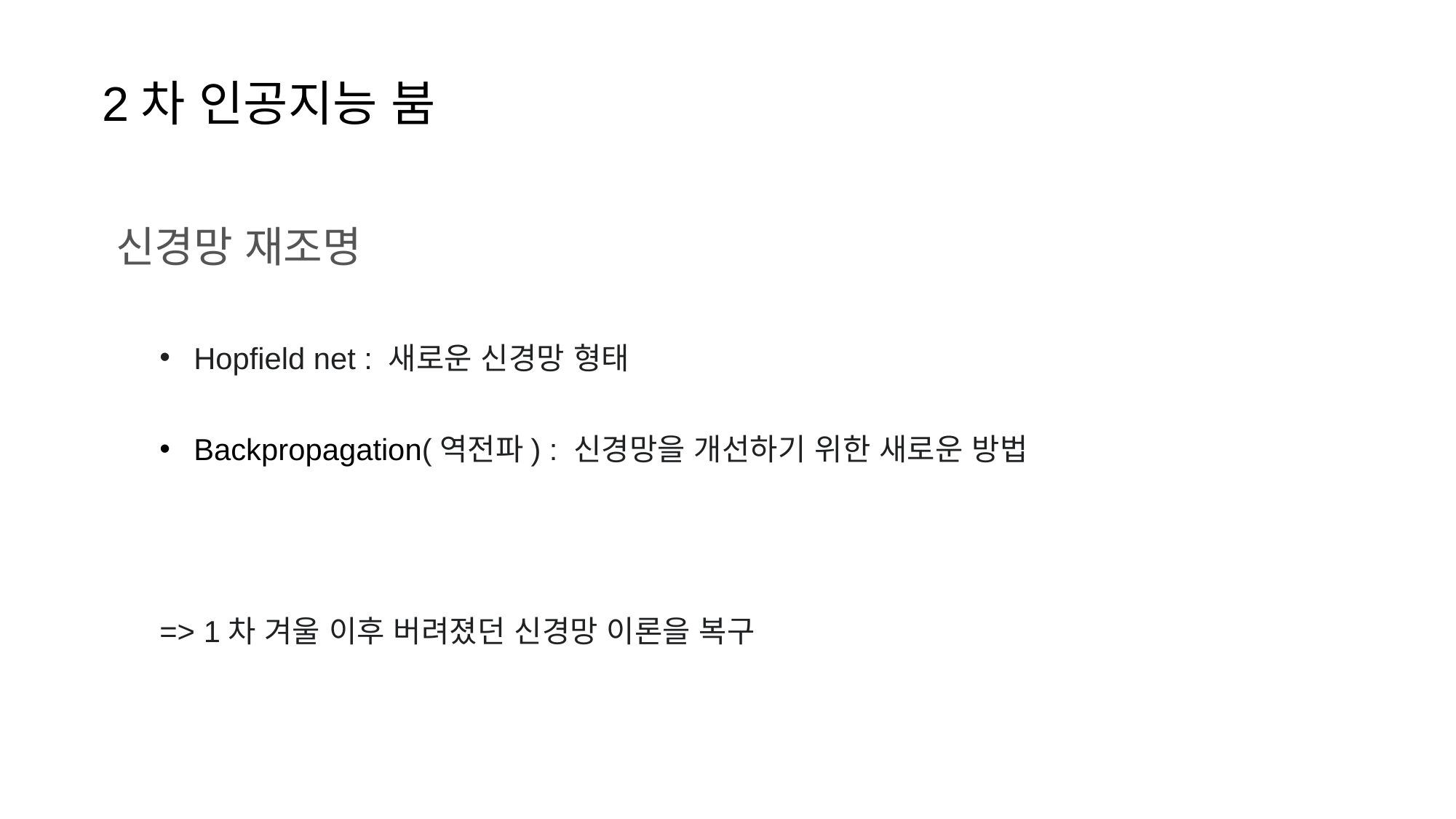

2차 인공지능 붐
신경망 재조명
Hopfield net : 새로운 신경망 형태
Backpropagation(역전파) : 신경망을 개선하기 위한 새로운 방법

=> 1차 겨울 이후 버려졌던 신경망 이론을 복구